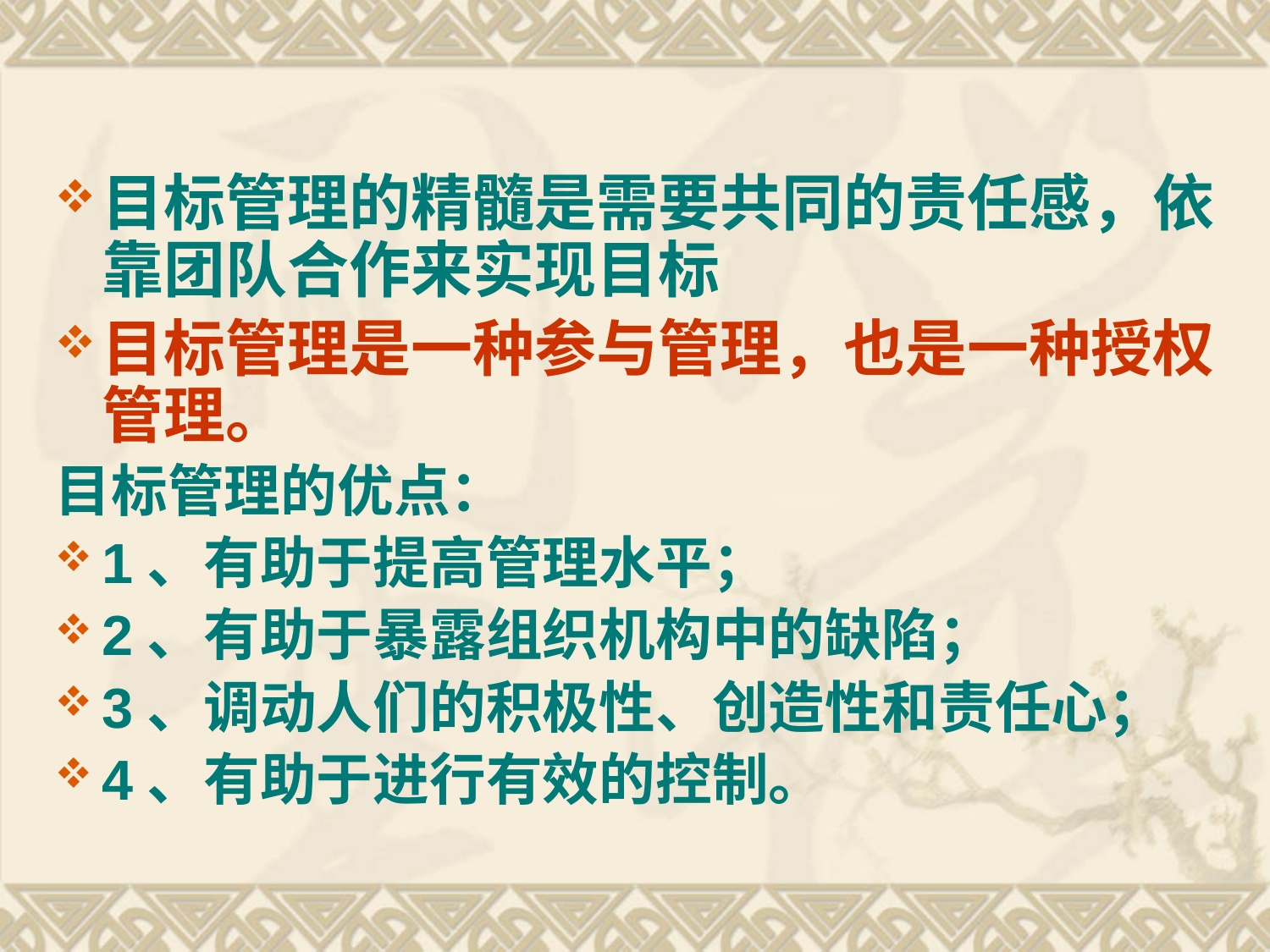

目标管理的精髓是需要共同的责任感，依靠团队合作来实现目标
目标管理是一种参与管理，也是一种授权管理。
目标管理的优点：
1、有助于提高管理水平；
2、有助于暴露组织机构中的缺陷；
3、调动人们的积极性、创造性和责任心；
4、有助于进行有效的控制。